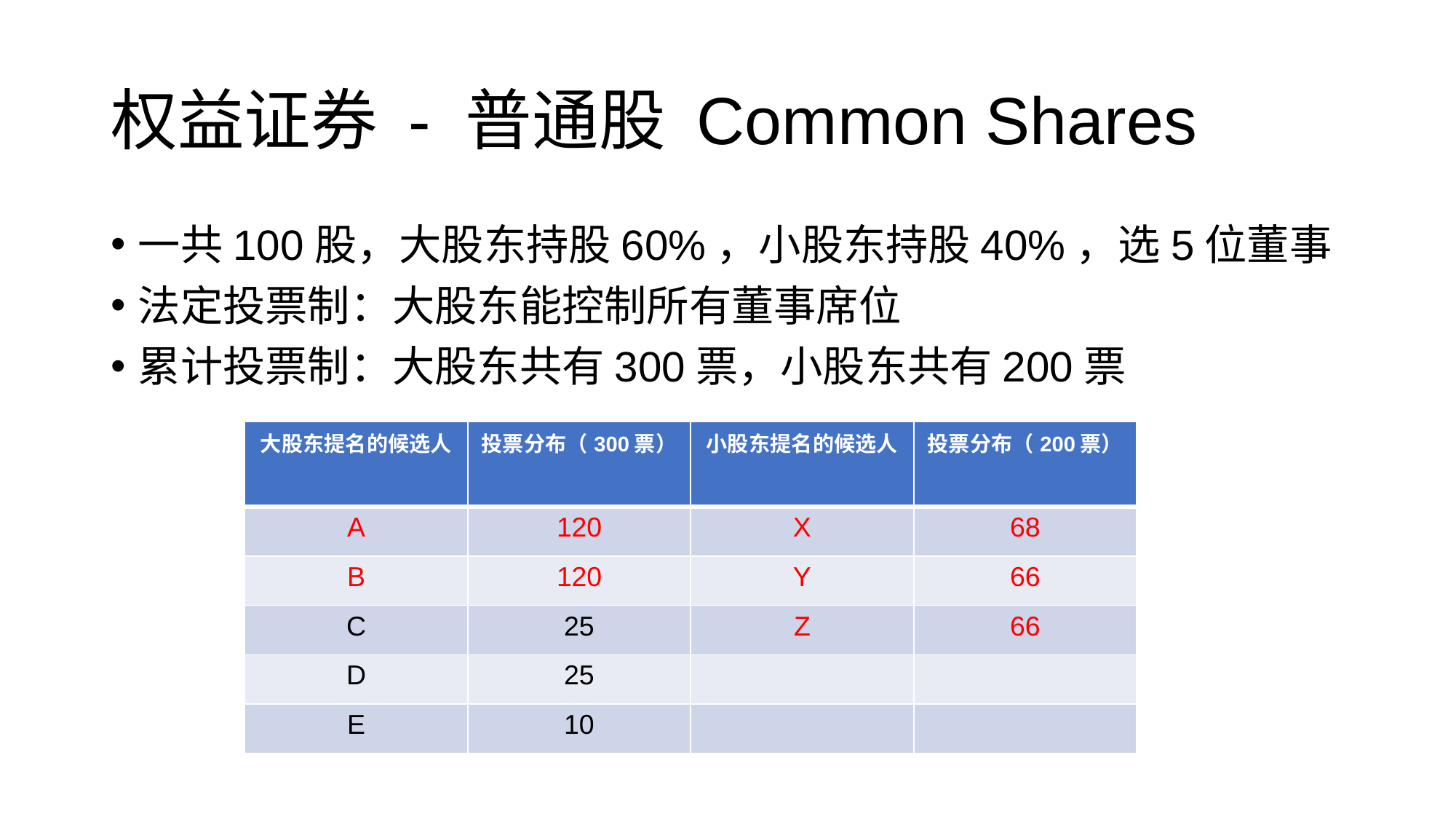

# 权益证券 - 普通股 Common Shares
一共100股，大股东持股60%，小股东持股40%，选5位董事
法定投票制：大股东能控制所有董事席位
累计投票制：大股东共有300票，小股东共有200票

| 大股东提名的候选人 | 投票分布（300票） | 小股东提名的候选人 | 投票分布（200票） |
| --- | --- | --- | --- |
| A | 120 | X | 68 |
| B | 120 | Y | 66 |
| C | 25 | Z | 66 |
| D | 25 |  |  |
| E | 10 |  |  |